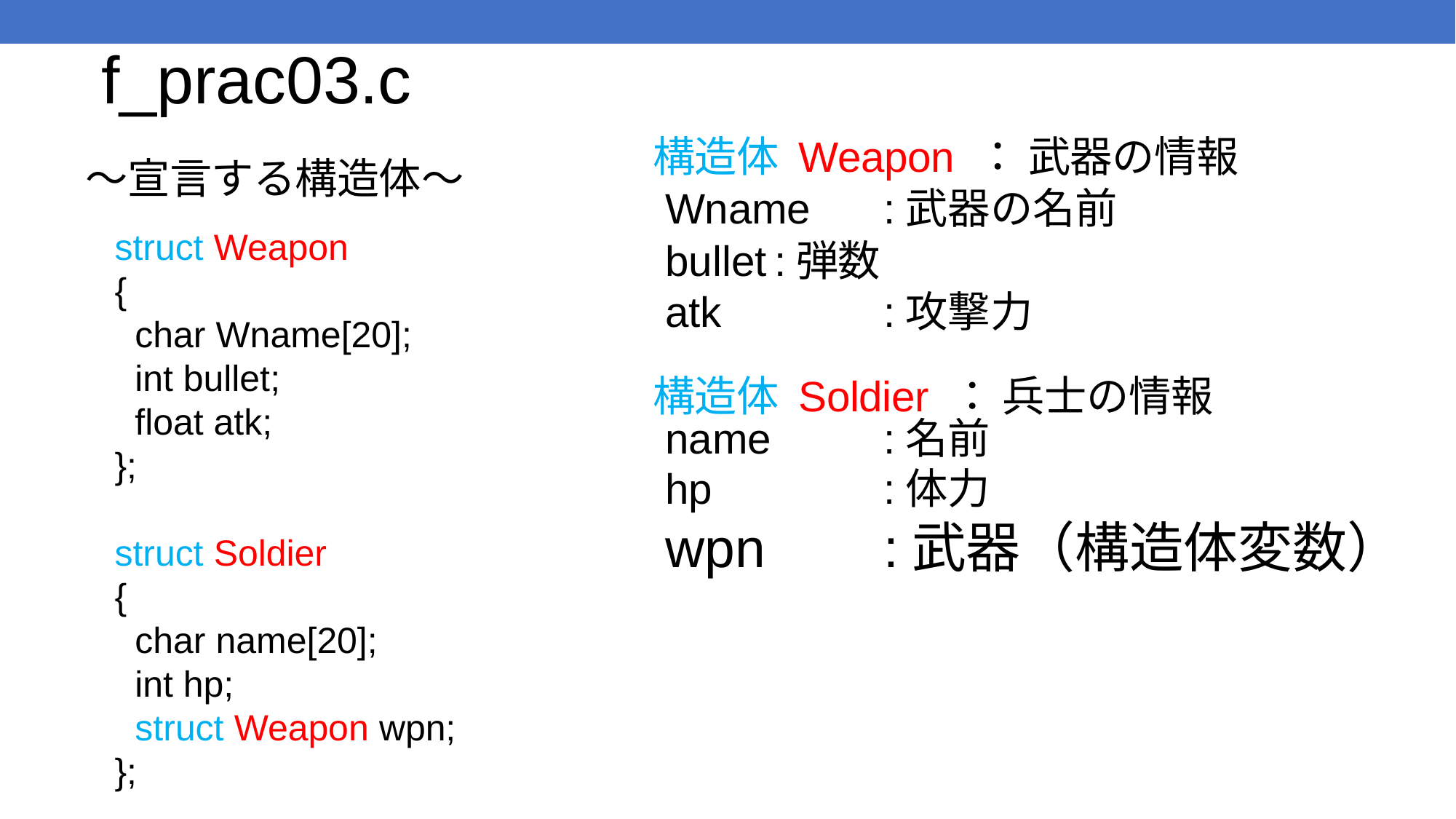

# f_prac03.c
構造体 Weapon ： 武器の情報
～宣言する構造体～
Wname	:武器の名前
bullet	:弾数
atk		:攻撃力

struct Weapon
{
  char Wname[20];
  int bullet;
  float atk;
};
struct Soldier
{
  char name[20];
  int hp;
  struct Weapon wpn;
};
構造体 Soldier ： 兵士の情報
name		:名前
hp		:体力
wpn		:武器（構造体変数）